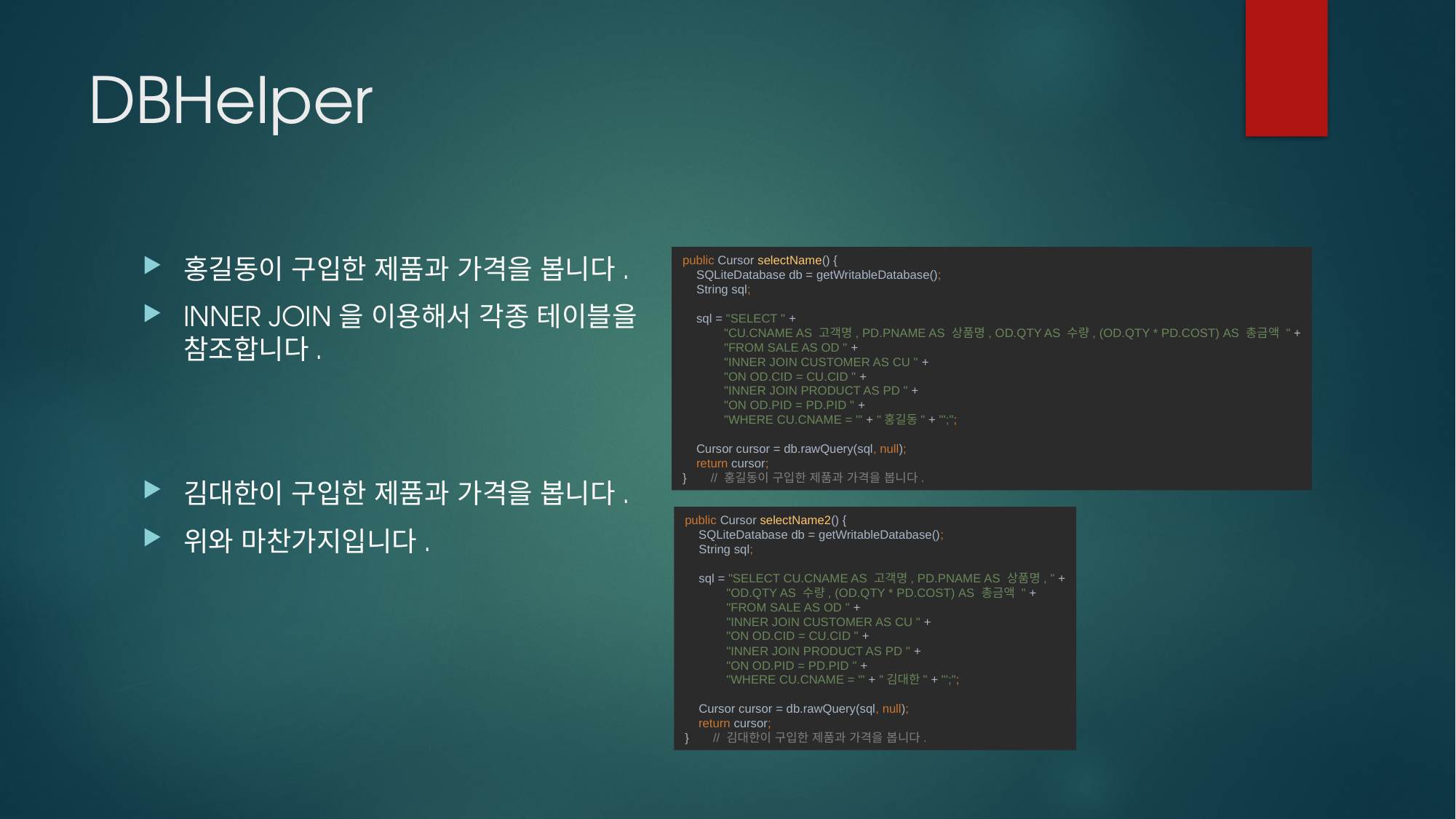

# DBHelper

public Cursor selectName() {
    SQLiteDatabase db = getWritableDatabase();
    String sql;
    sql = "SELECT " +
            "CU.CNAME AS 고객명, PD.PNAME AS 상품명, OD.QTY AS 수량, (OD.QTY * PD.COST) AS 총금액 " +
            "FROM SALE AS OD " +
            "INNER JOIN CUSTOMER AS CU " +
            "ON OD.CID = CU.CID " +
            "INNER JOIN PRODUCT AS PD " +
            "ON OD.PID = PD.PID " +
            "WHERE CU.CNAME = '" + "홍길동" + "';";
    Cursor cursor = db.rawQuery(sql, null);
    return cursor;
}       // 홍길동이 구입한 제품과 가격을 봅니다.
홍길동이 구입한 제품과 가격을 봅니다.
INNER JOIN을 이용해서 각종 테이블을 참조합니다.

김대한이 구입한 제품과 가격을 봅니다.
위와 마찬가지입니다.

public Cursor selectName2() {
    SQLiteDatabase db = getWritableDatabase();
    String sql;
    sql = "SELECT CU.CNAME AS 고객명, PD.PNAME AS 상품명, " +
            "OD.QTY AS 수량, (OD.QTY * PD.COST) AS 총금액 " +
            "FROM SALE AS OD " +
            "INNER JOIN CUSTOMER AS CU " +
            "ON OD.CID = CU.CID " +
            "INNER JOIN PRODUCT AS PD " +
            "ON OD.PID = PD.PID " +
            "WHERE CU.CNAME = '" + "김대한" + "';";
    Cursor cursor = db.rawQuery(sql, null);
    return cursor;
}       // 김대한이 구입한 제품과 가격을 봅니다.